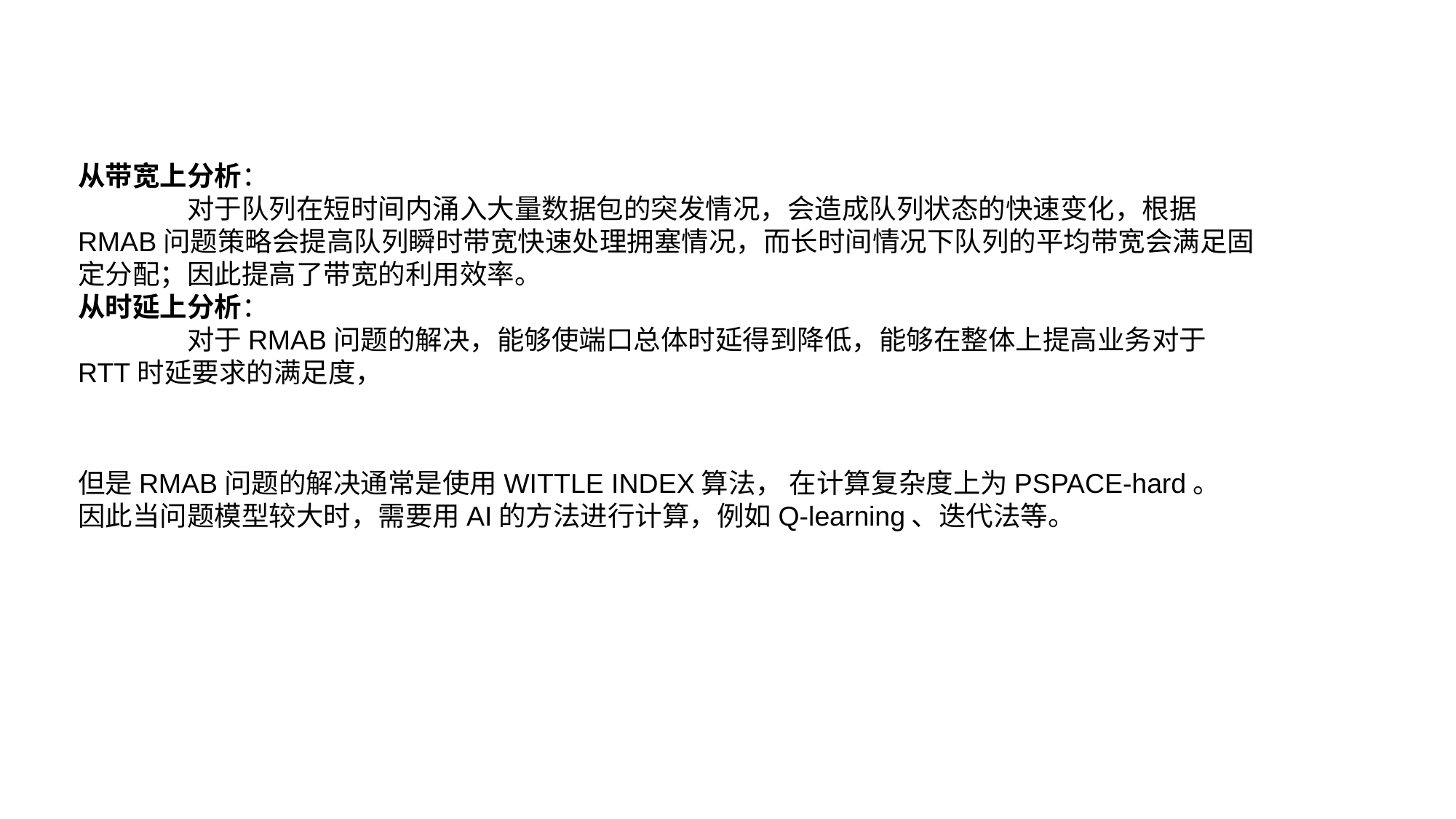

从带宽上分析：
	对于队列在短时间内涌入大量数据包的突发情况，会造成队列状态的快速变化，根据RMAB问题策略会提高队列瞬时带宽快速处理拥塞情况，而长时间情况下队列的平均带宽会满足固定分配；因此提高了带宽的利用效率。
从时延上分析：
	对于RMAB问题的解决，能够使端口总体时延得到降低，能够在整体上提高业务对于RTT时延要求的满足度，
但是RMAB问题的解决通常是使用WITTLE INDEX算法， 在计算复杂度上为PSPACE-hard。
因此当问题模型较大时，需要用AI的方法进行计算，例如Q-learning、迭代法等。